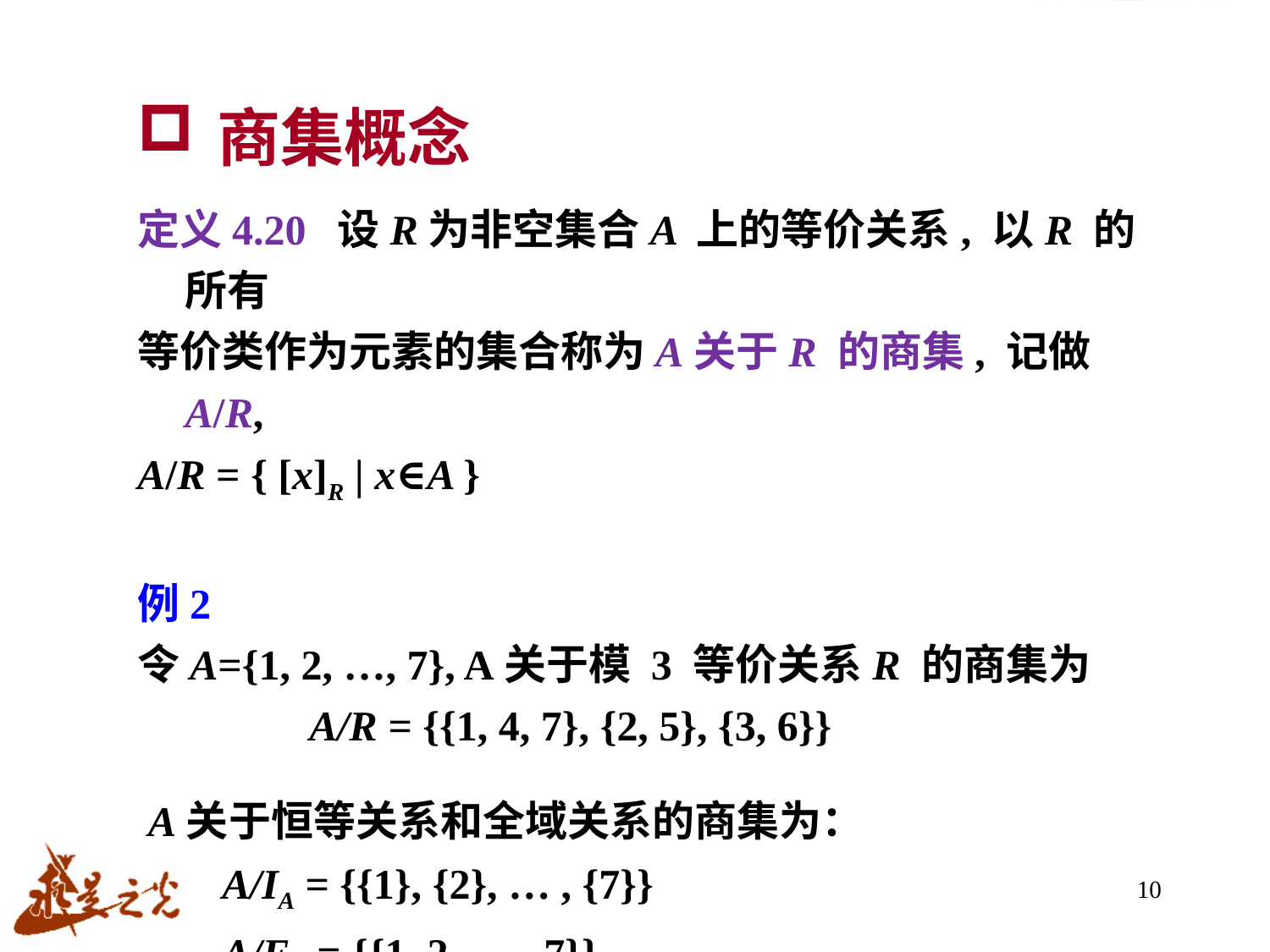

# 商集概念
定义4.20  设R为非空集合A 上的等价关系, 以R 的所有
等价类作为元素的集合称为A关于R 的商集, 记做 A/R,
A/R = { [x]R | x∈A }

例2
令A={1, 2, …, 7}, A关于模 3 等价关系R 的商集为
            A/R = {{1, 4, 7}, {2, 5}, {3, 6}}
 A关于恒等关系和全域关系的商集为：
        A/IA = {{1}, {2}, … , {7}}
        A/EA = {{1, 2, … , 7}}
10